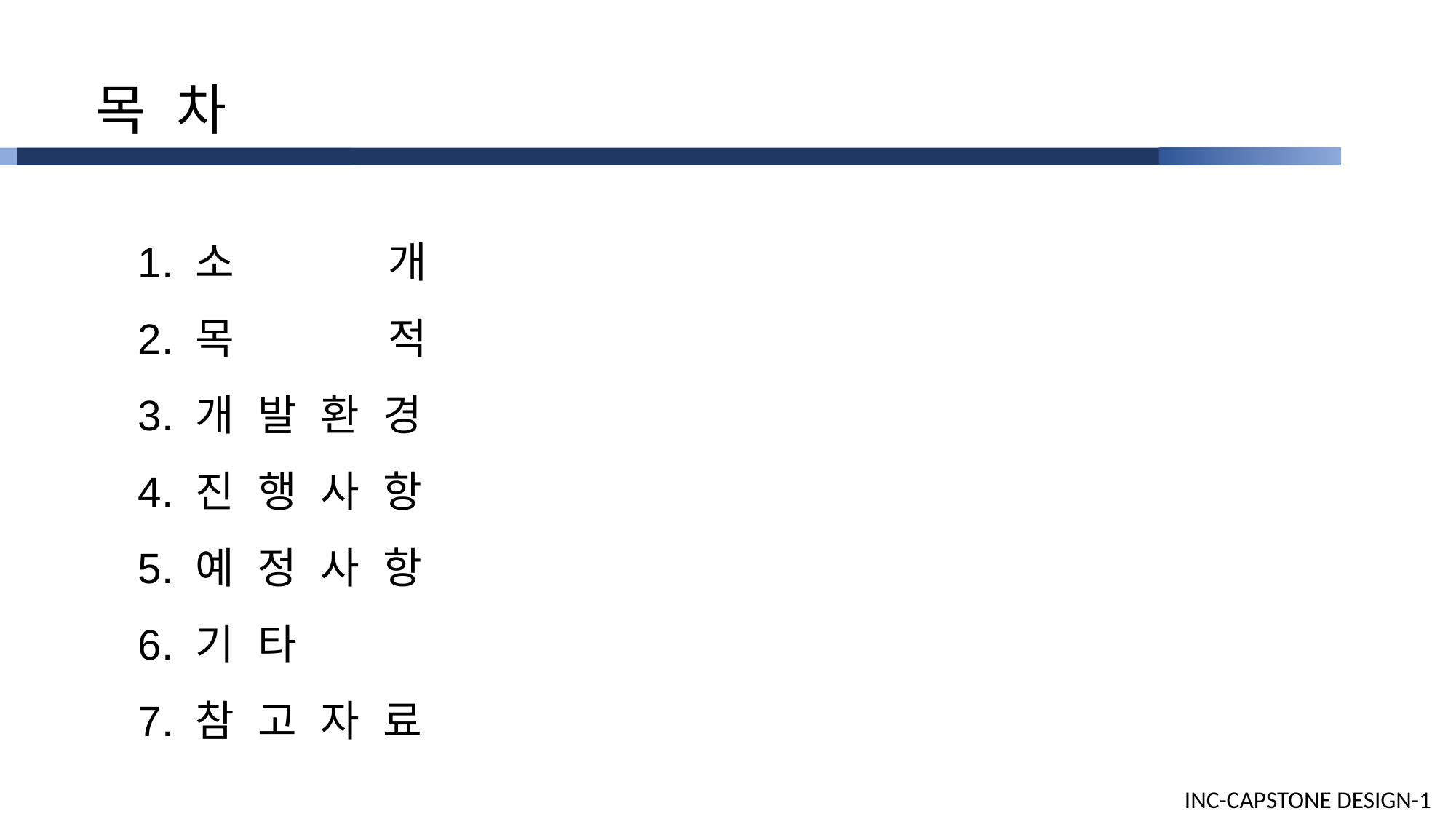

목  차
1. 소             개
2. 목             적
3. 개  발  환  경
4. 진  행  사  항
5. 예  정  사  항
6. 기  타
7. 참  고  자  료